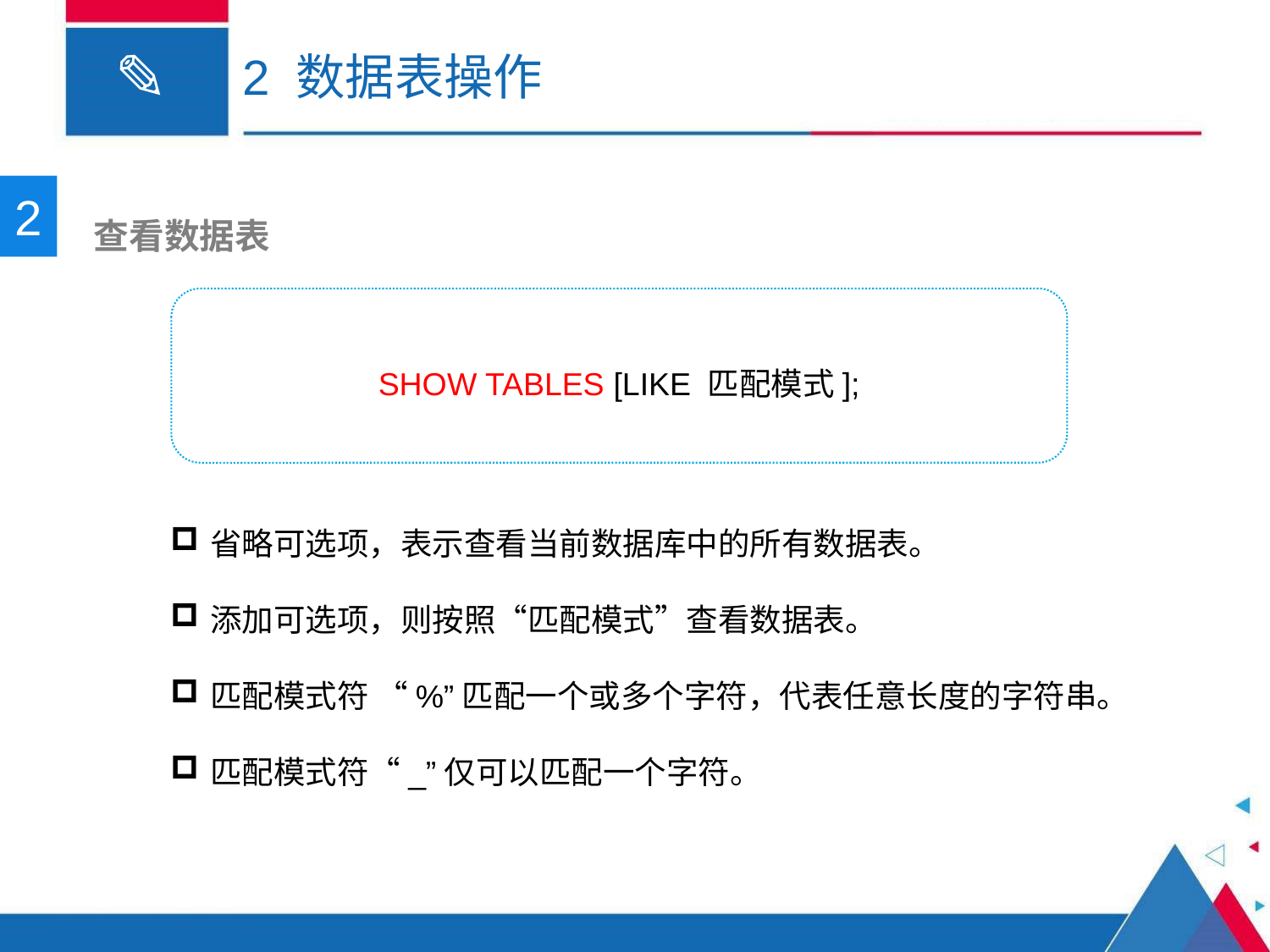

# 2 数据表操作

2
  查看数据表

SHOW TABLES [LIKE 匹配模式];
省略可选项，表示查看当前数据库中的所有数据表。
添加可选项，则按照“匹配模式”查看数据表。
匹配模式符 “%”匹配一个或多个字符，代表任意长度的字符串。
匹配模式符“_”仅可以匹配一个字符。